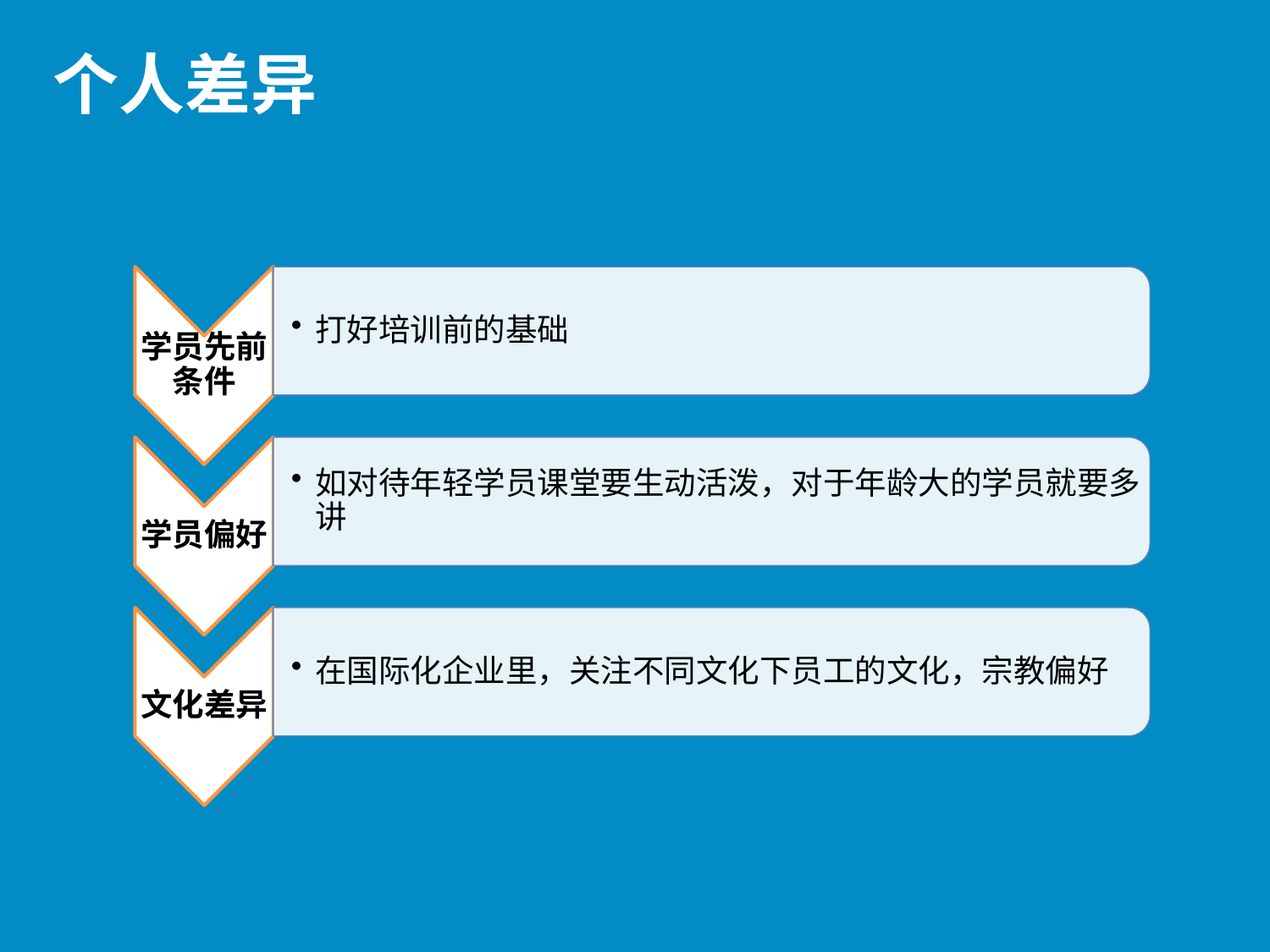

个人差异
学员先前条件
打好培训前的基础
学员偏好
如对待年轻学员课堂要生动活泼，对于年龄大的学员就要多讲
文化差异
在国际化企业里，关注不同文化下员工的文化，宗教偏好